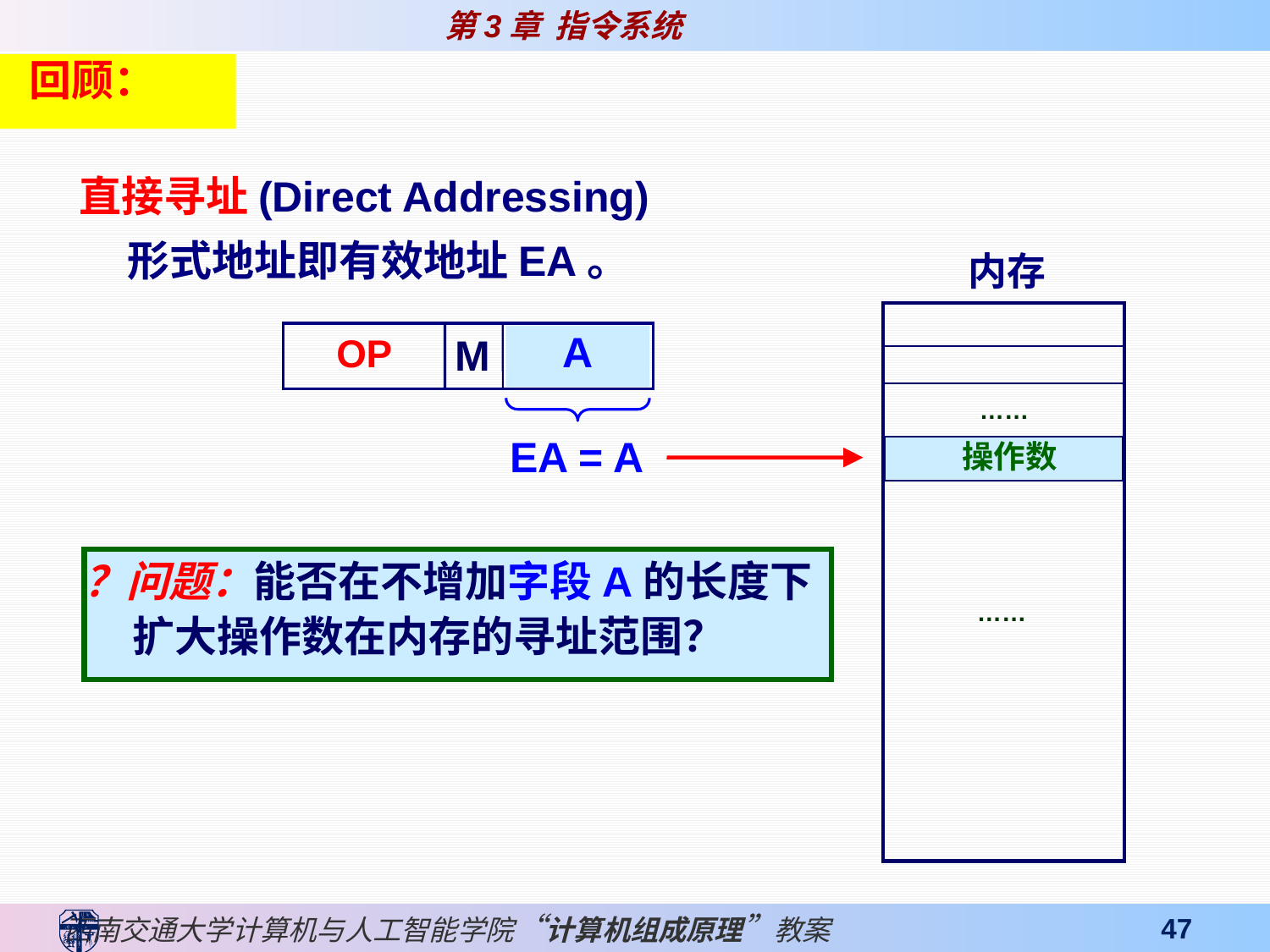

回顾：
直接寻址(Direct Addressing)
    形式地址即有效地址EA。
内存

A
OP
M

……
EA = A
 操作数

？问题：能否在不增加字段A的长度下
    扩大操作数在内存的寻址范围？
……